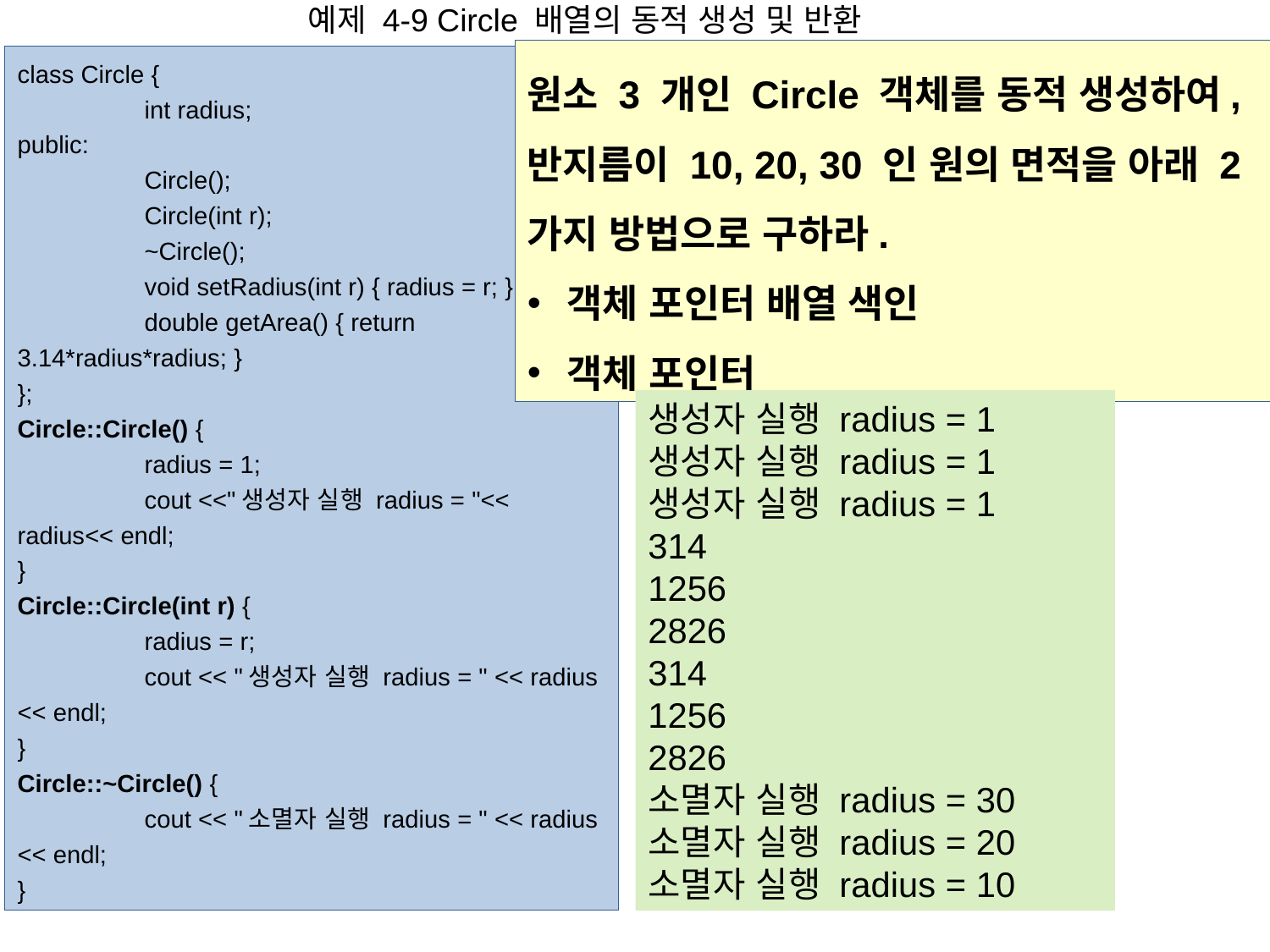

예제 4-9 Circle 배열의 동적 생성 및 반환
원소 3 개인 Circle 객체를 동적 생성하여,
반지름이 10, 20, 30 인 원의 면적을 아래 2 가지 방법으로 구하라.
객체 포인터 배열 색인
객체 포인터
class Circle {
	int radius;
public:
	Circle();
	Circle(int r);
	~Circle();
	void setRadius(int r) { radius = r; }
	double getArea() { return 3.14*radius*radius; }
};
Circle::Circle() {
	radius = 1;
	cout <<"생성자 실행 radius = "<< radius<< endl;
}
Circle::Circle(int r) {
	radius = r;
	cout << "생성자 실행 radius = " << radius << endl;
}
Circle::~Circle() {
	cout << "소멸자 실행 radius = " << radius << endl;
}
생성자 실행 radius = 1
생성자 실행 radius = 1
생성자 실행 radius = 1
314
1256
2826
314
1256
2826
소멸자 실행 radius = 30
소멸자 실행 radius = 20
소멸자 실행 radius = 10
1